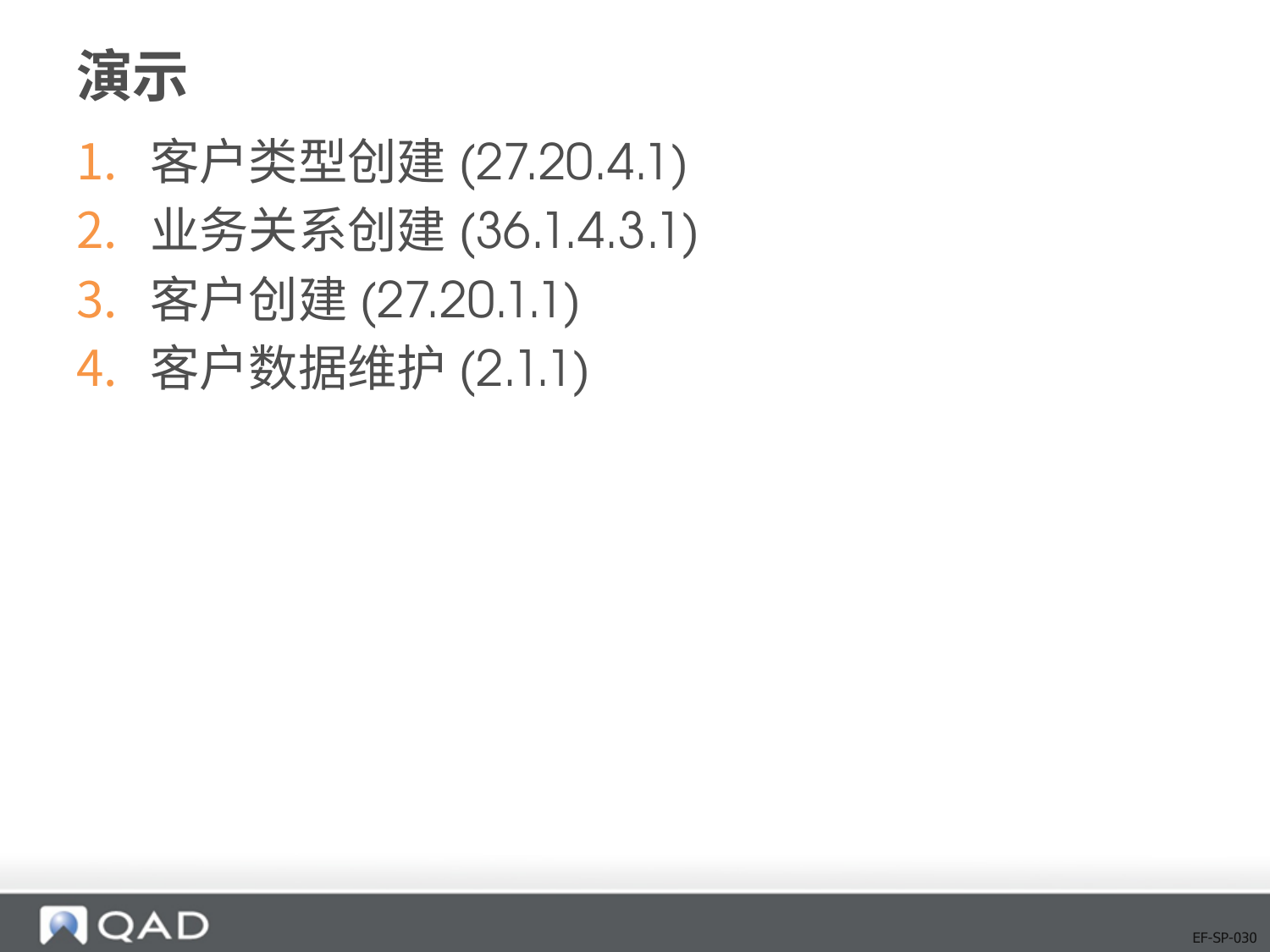

# 演示
客户类型创建(27.20.4.1)
业务关系创建(36.1.4.3.1)
客户创建(27.20.1.1)
客户数据维护(2.1.1)

EF-SP-030